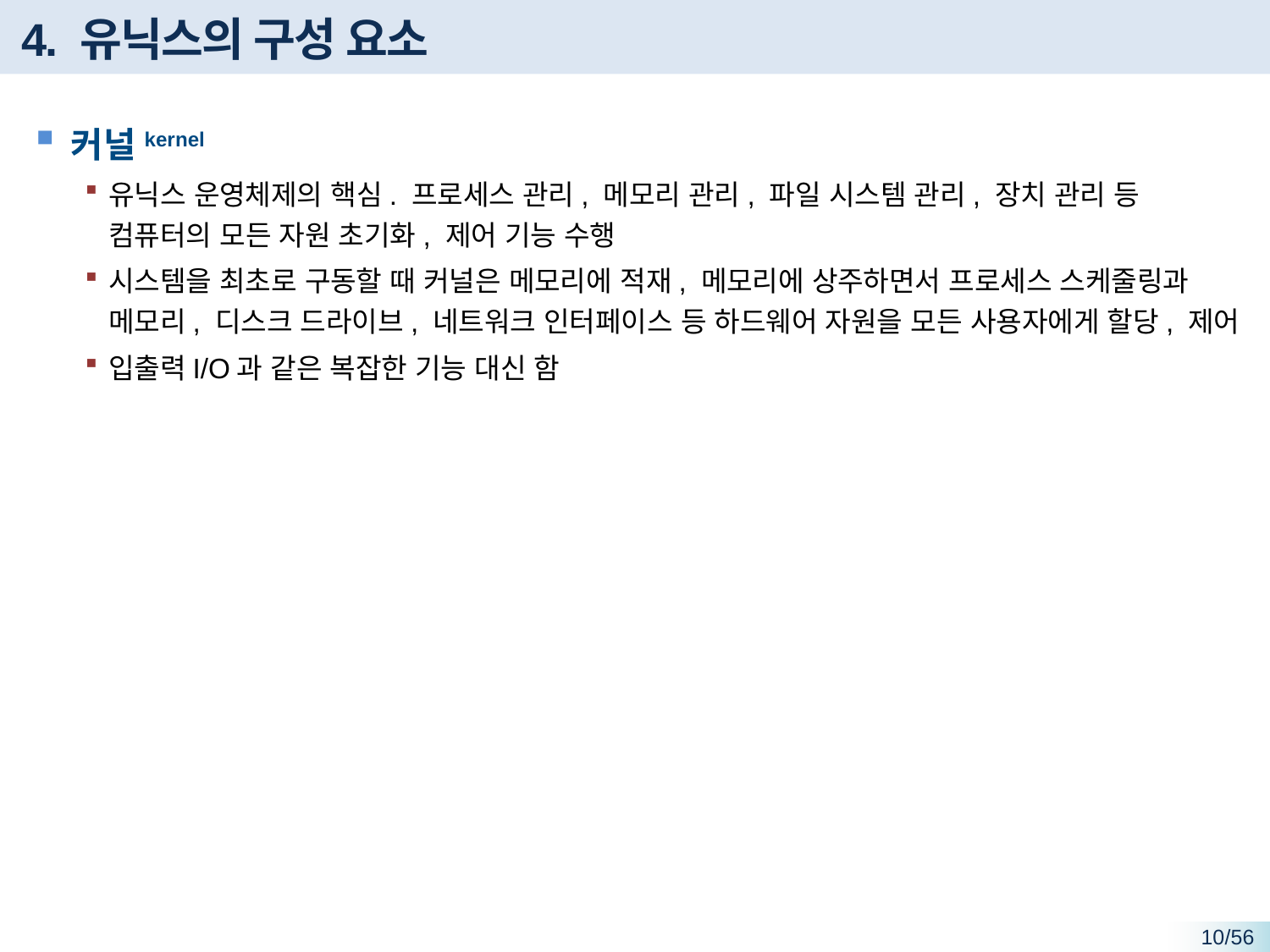

# 4. 유닉스의 구성 요소
커널kernel
유닉스 운영체제의 핵심. 프로세스 관리, 메모리 관리, 파일 시스템 관리, 장치 관리 등 컴퓨터의 모든 자원 초기화, 제어 기능 수행
시스템을 최초로 구동할 때 커널은 메모리에 적재, 메모리에 상주하면서 프로세스 스케줄링과 메모리, 디스크 드라이브, 네트워크 인터페이스 등 하드웨어 자원을 모든 사용자에게 할당, 제어
입출력I/O과 같은 복잡한 기능 대신 함